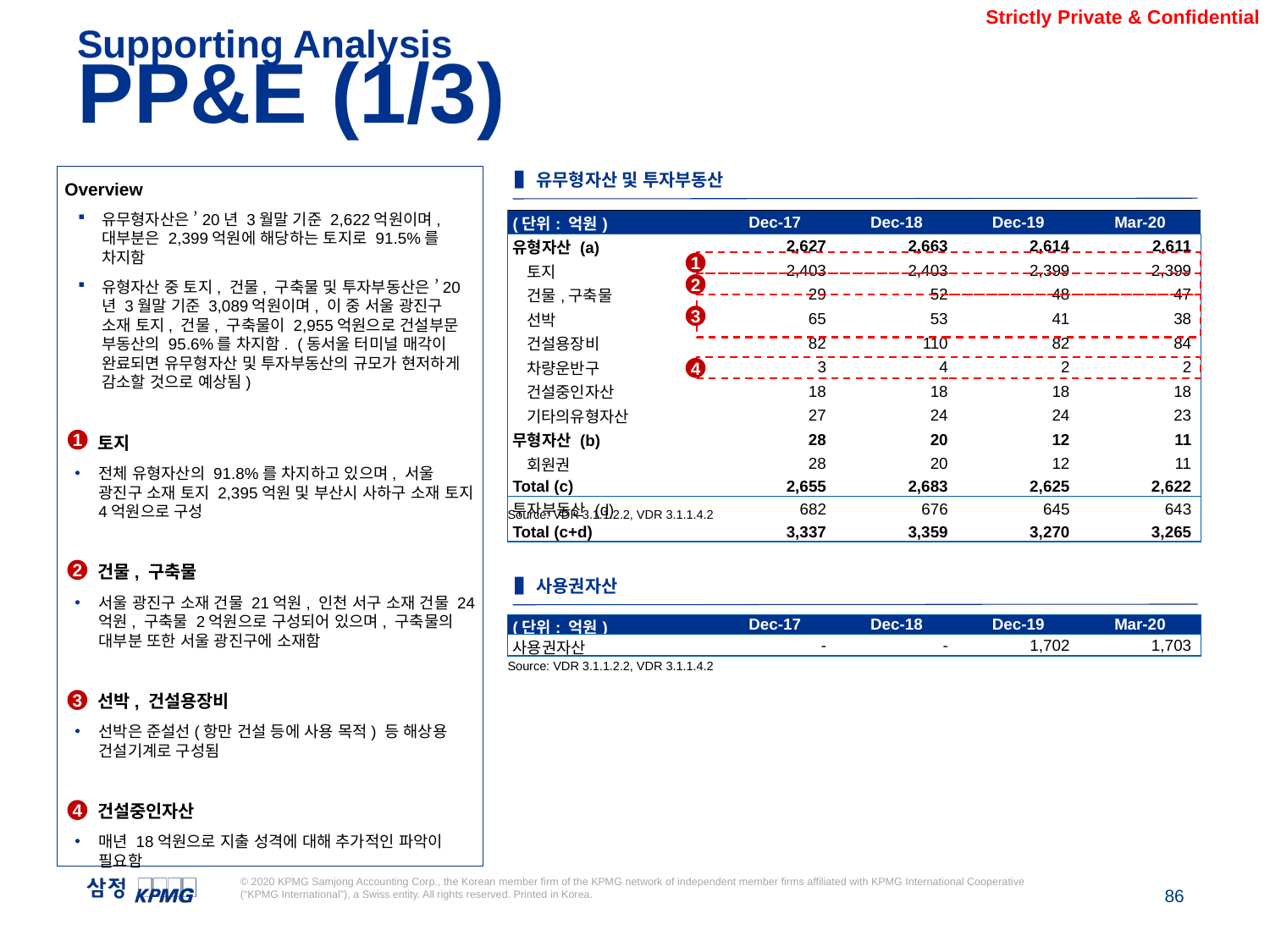

Supporting Analysis
PP&E (1/3)
▌유무형자산 및 투자부동산

Overview
유무형자산은 ’20년 3월말 기준 2,622억원이며, 대부분은 2,399억원에 해당하는 토지로 91.5%를 차지함
유형자산 중 토지, 건물, 구축물 및 투자부동산은 ’20년 3월말 기준 3,089억원이며, 이 중 서울 광진구 소재 토지, 건물, 구축물이 2,955억원으로 건설부문 부동산의 95.6%를 차지함.  (동서울 터미널 매각이 완료되면 유무형자산 및 투자부동산의 규모가 현저하게 감소할 것으로 예상됨)

      토지
전체 유형자산의 91.8%를 차지하고 있으며, 서울 광진구 소재 토지 2,395억원 및 부산시 사하구 소재 토지 4억원으로 구성

      건물, 구축물
서울 광진구 소재 건물 21억원, 인천 서구 소재 건물 24억원, 구축물 2억원으로 구성되어 있으며, 구축물의 대부분 또한 서울 광진구에 소재함

      선박, 건설용장비
선박은 준설선(항만 건설 등에 사용 목적) 등 해상용 건설기계로 구성됨

      건설중인자산
매년 18억원으로 지출 성격에 대해 추가적인 파악이 필요함
| (단위: 억원) | Dec-17 | Dec-18 | Dec-19 | Mar-20 |
| --- | --- | --- | --- | --- |
| 유형자산 (a) | 2,627 | 2,663 | 2,614 | 2,611 |
| 토지 | 2,403 | 2,403 | 2,399 | 2,399 |
| 건물,구축물 | 29 | 52 | 48 | 47 |
| 선박 | 65 | 53 | 41 | 38 |
| 건설용장비 | 82 | 110 | 82 | 84 |
| 차량운반구 | 3 | 4 | 2 | 2 |
| 건설중인자산 | 18 | 18 | 18 | 18 |
| 기타의유형자산 | 27 | 24 | 24 | 23 |
| 무형자산 (b) | 28 | 20 | 12 | 11 |
| 회원권 | 28 | 20 | 12 | 11 |
| Total (c) | 2,655 | 2,683 | 2,625 | 2,622 |
| 투자부동산 (d) | 682 | 676 | 645 | 643 |
| Total (c+d) | 3,337 | 3,359 | 3,270 | 3,265 |

1

2

3

4
1
Source: VDR 3.1.1.2.2, VDR 3.1.1.4.2
▌사용권자산

2
| (단위: 억원) | Dec-17 | Dec-18 | Dec-19 | Mar-20 |
| --- | --- | --- | --- | --- |
| 사용권자산 | - | - | 1,702 | 1,703 |
Source: VDR 3.1.1.2.2, VDR 3.1.1.4.2
3
4